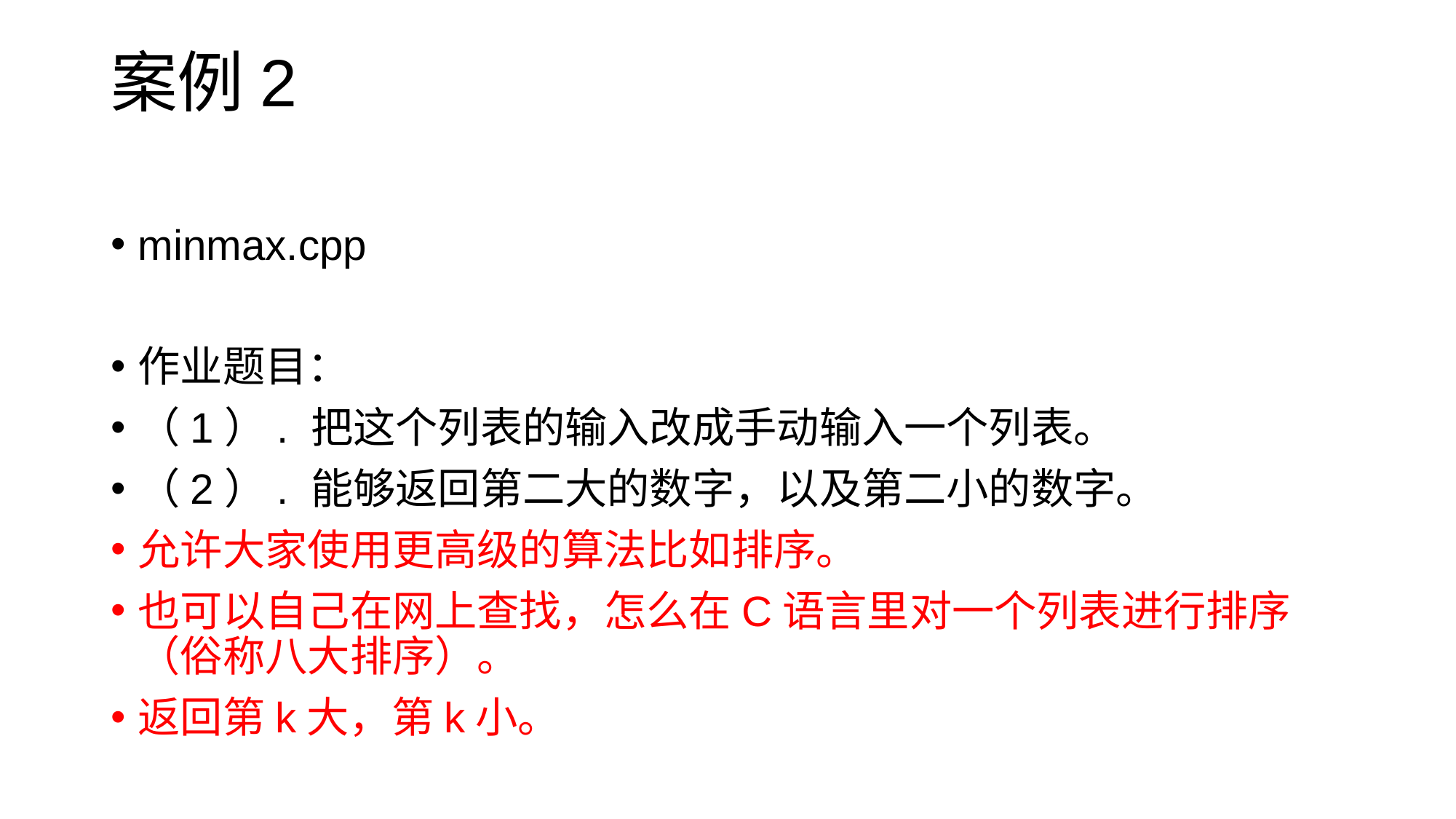

# 案例2
minmax.cpp

作业题目：
（1）. 把这个列表的输入改成手动输入一个列表。
（2）. 能够返回第二大的数字，以及第二小的数字。
允许大家使用更高级的算法比如排序。
也可以自己在网上查找，怎么在C语言里对一个列表进行排序（俗称八大排序）。
返回第k大，第k小。